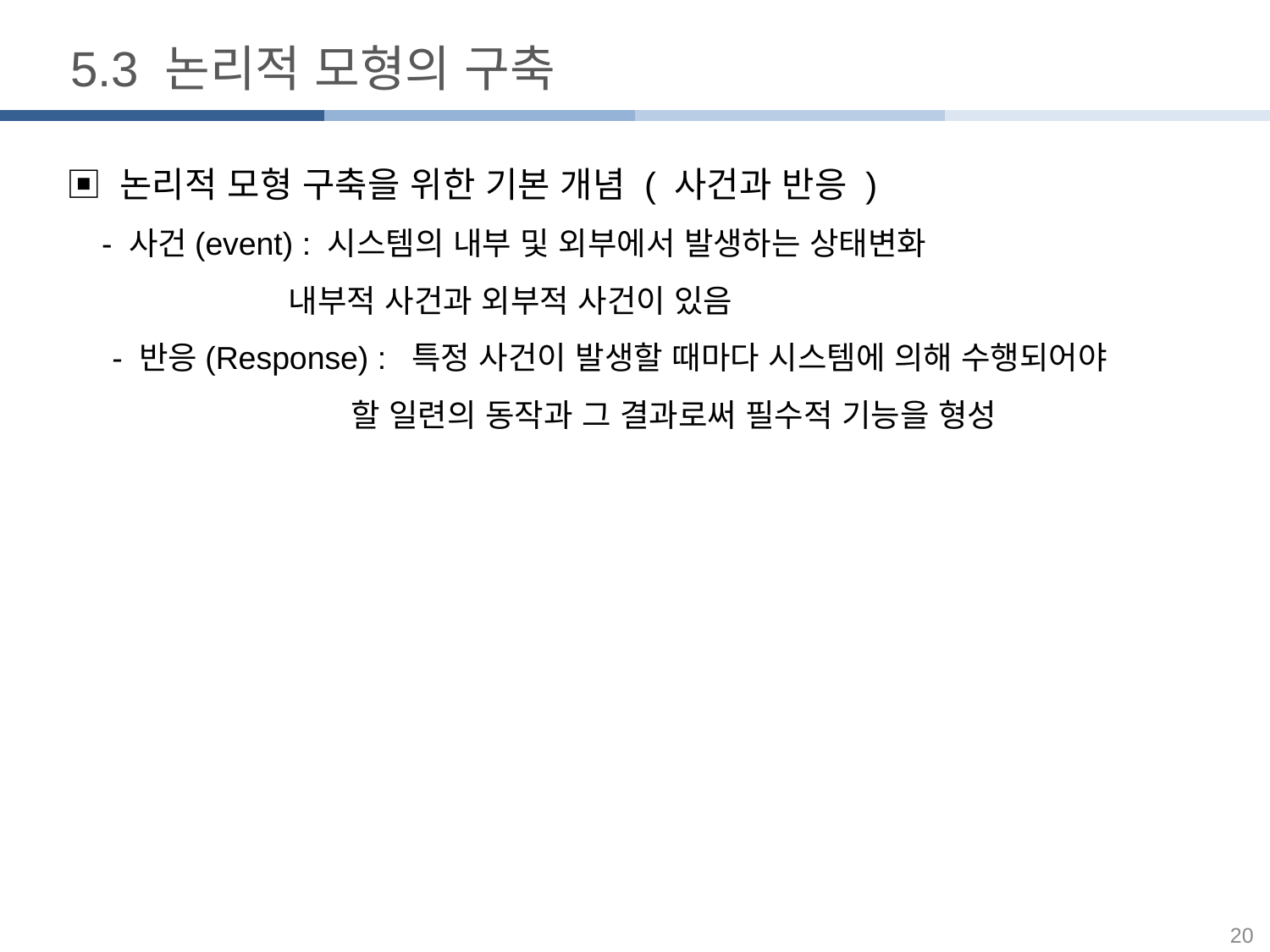

5.3 논리적 모형의 구축
▣ 논리적 모형 구축을 위한 기본 개념 ( 사건과 반응 )
    - 사건(event) : 시스템의 내부 및 외부에서 발생하는 상태변화
                    내부적 사건과 외부적 사건이 있음
 - 반응(Response) :  특정 사건이 발생할 때마다 시스템에 의해 수행되어야
                           할 일련의 동작과 그 결과로써 필수적 기능을 형성
20